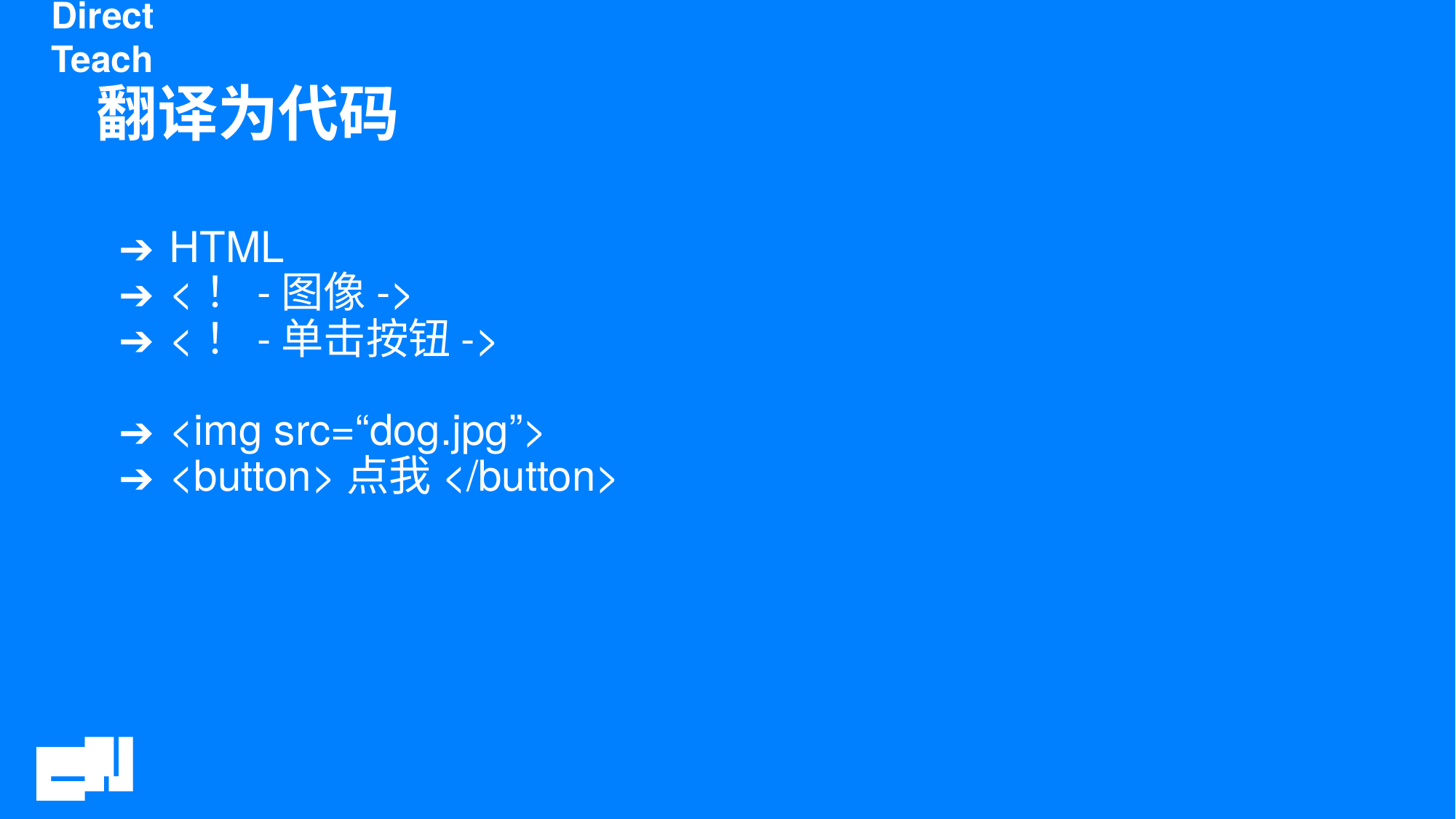

# 翻译为代码
HTML
<！-图像->
<！-单击按钮->

<img src=“dog.jpg”>
<button>点我</button>